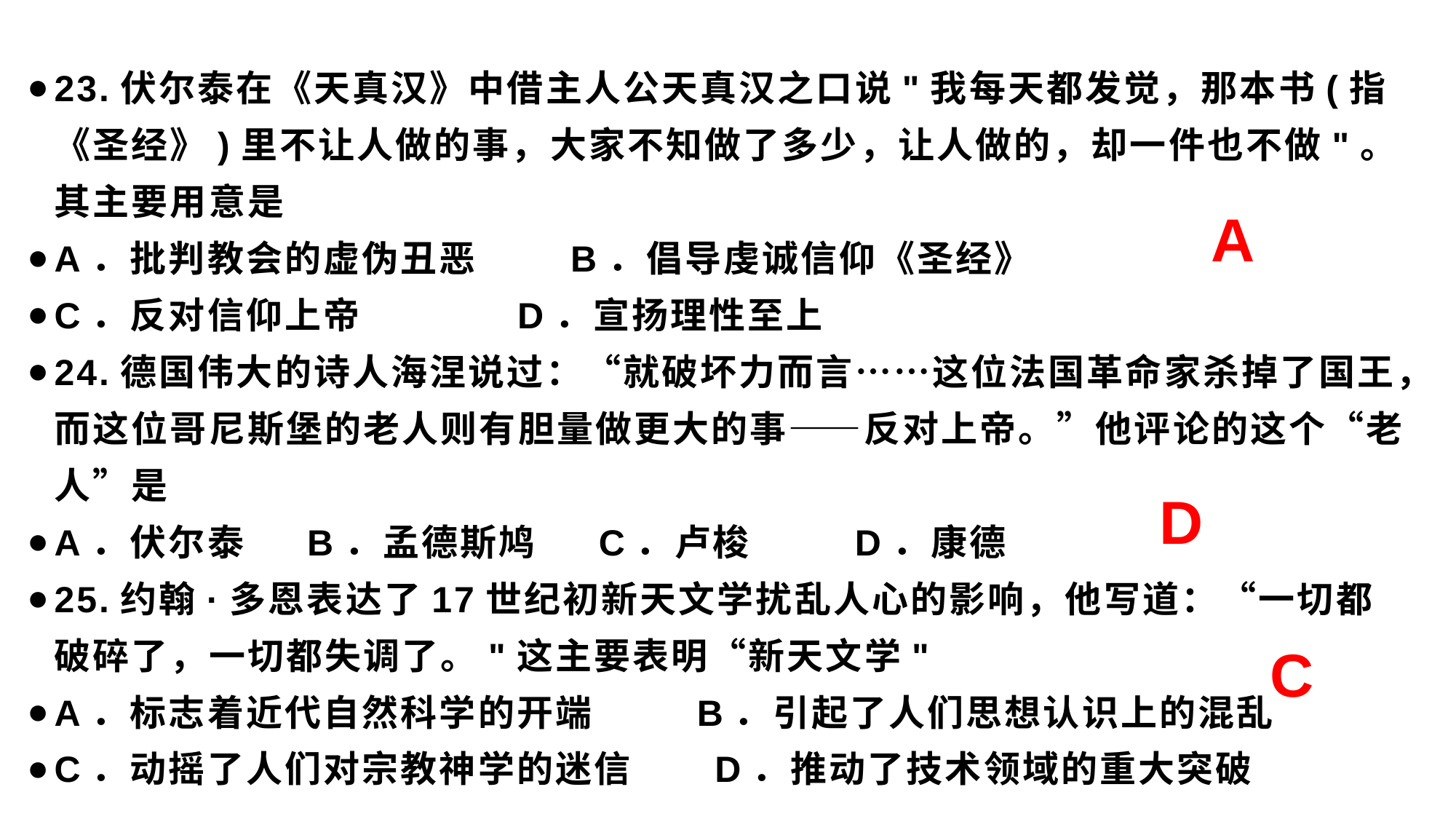

23.伏尔泰在《天真汉》中借主人公天真汉之口说"我每天都发觉，那本书(指《圣经》)里不让人做的事，大家不知做了多少，让人做的，却一件也不做"。其主要用意是
A．批判教会的虚伪丑恶        B．倡导虔诚信仰《圣经》
C．反对信仰上帝              D．宣扬理性至上
24.德国伟大的诗人海涅说过：“就破坏力而言……这位法国革命家杀掉了国王，而这位哥尼斯堡的老人则有胆量做更大的事——反对上帝。”他评论的这个“老人”是
A．伏尔泰     B．孟德斯鸠     C．卢梭         D．康德
25.约翰·多恩表达了17世纪初新天文学扰乱人心的影响，他写道：“一切都破碎了，一切都失调了。"这主要表明“新天文学"
A．标志着近代自然科学的开端         B．引起了人们思想认识上的混乱
C．动摇了人们对宗教神学的迷信       D．推动了技术领域的重大突破
A
D
C